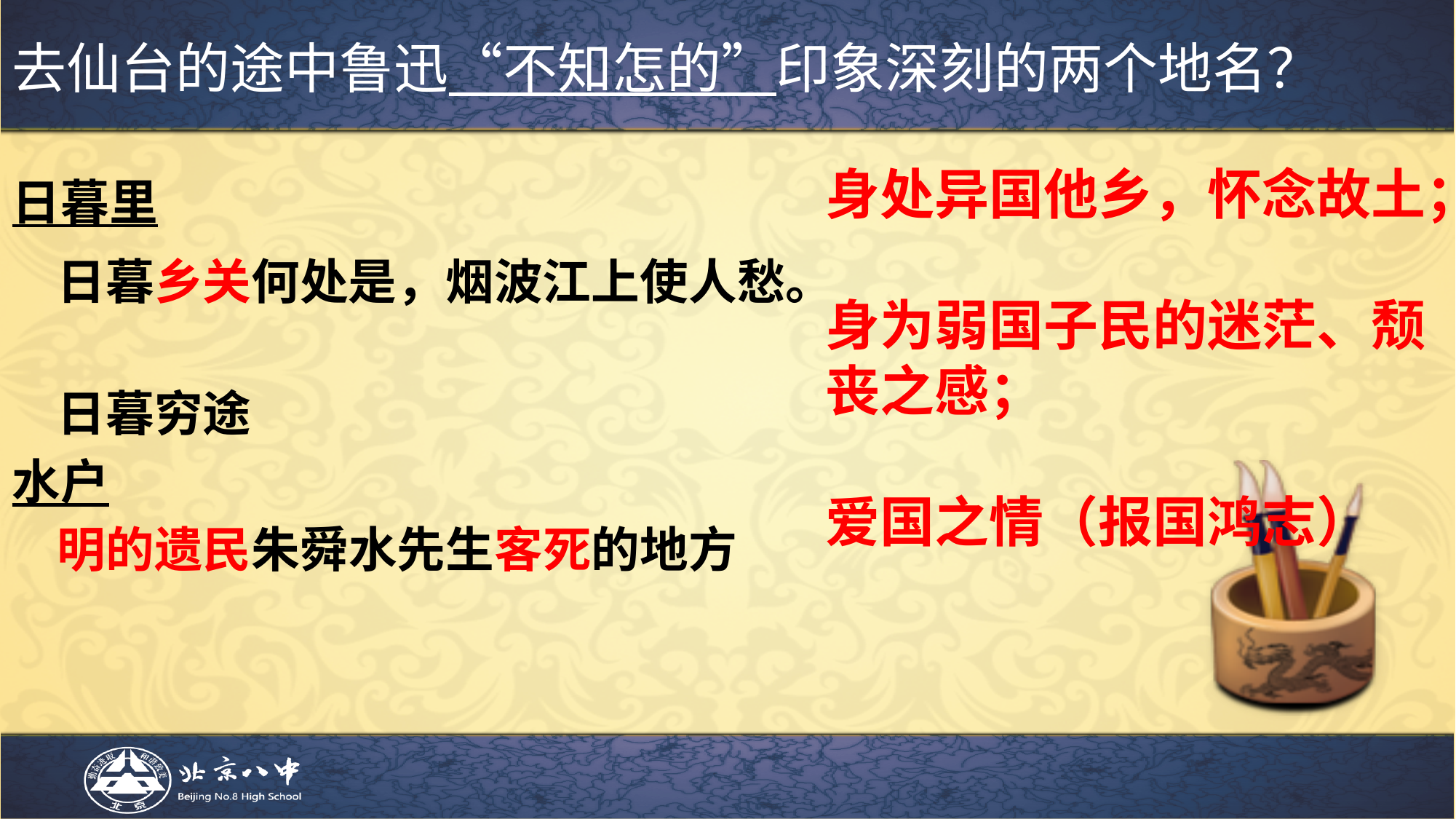

# 去仙台的途中鲁迅“不知怎的”印象深刻的两个地名？
日暮里
   日暮乡关何处是，烟波江上使人愁。
   日暮穷途
水户
   明的遗民朱舜水先生客死的地方
身处异国他乡，怀念故土；

身为弱国子民的迷茫、颓丧之感；

爱国之情（报国鸿志）